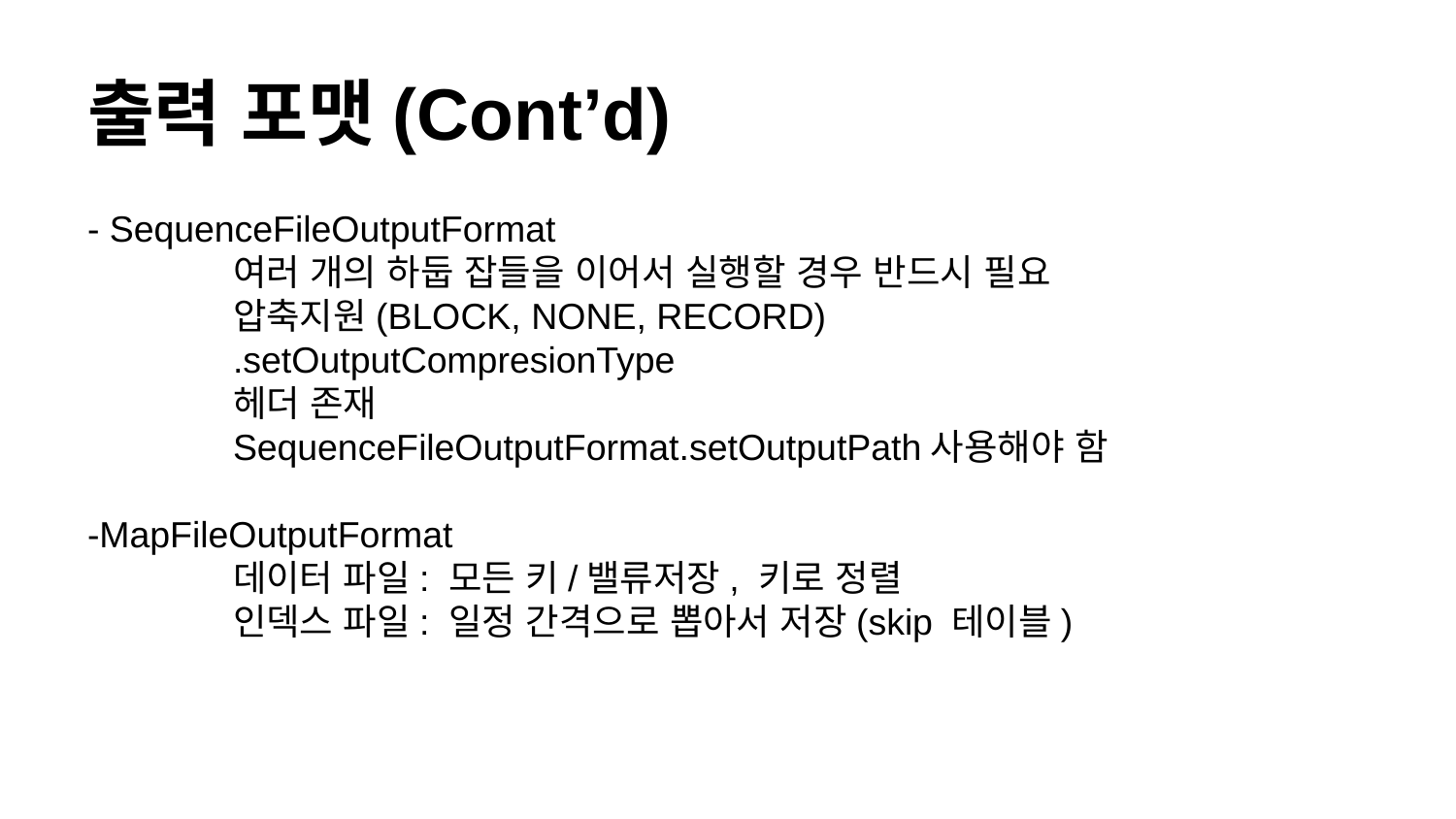

# 출력 포맷(Cont’d)
- SequenceFileOutputFormat
	여러 개의 하둡 잡들을 이어서 실행할 경우 반드시 필요
	압축지원(BLOCK, NONE, RECORD)
	.setOutputCompresionType
	헤더 존재
	SequenceFileOutputFormat.setOutputPath사용해야 함

-MapFileOutputFormat
 	데이터 파일: 모든 키/밸류저장, 키로 정렬
	인덱스 파일: 일정 간격으로 뽑아서 저장(skip 테이블)